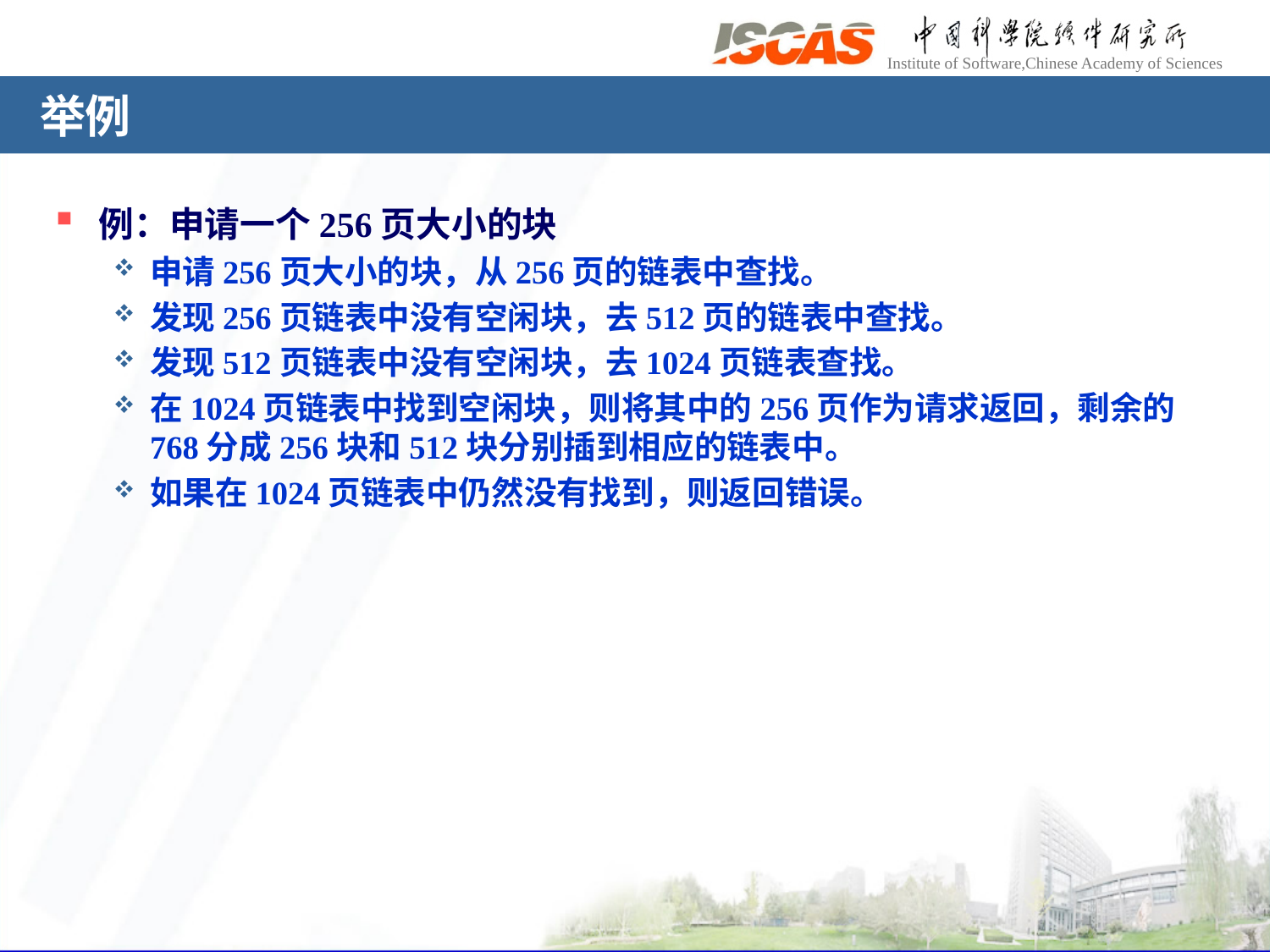

# 举例
例：申请一个256页大小的块
申请256页大小的块，从256页的链表中查找。
发现256页链表中没有空闲块，去512页的链表中查找。
发现512页链表中没有空闲块，去1024页链表查找。
在1024页链表中找到空闲块，则将其中的256页作为请求返回，剩余的768分成256块和512块分别插到相应的链表中。
如果在1024页链表中仍然没有找到，则返回错误。